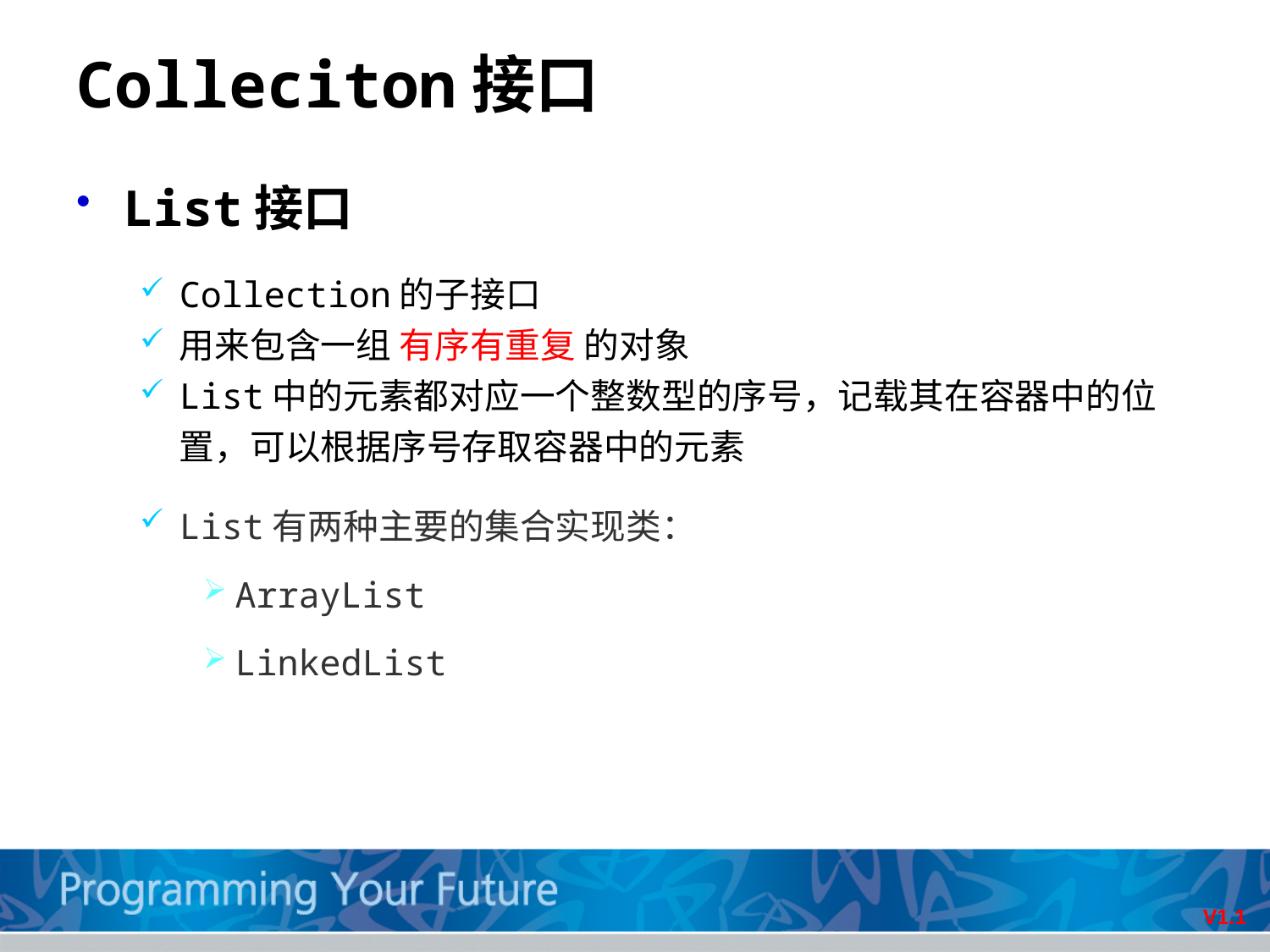

# Colleciton接口
List接口
Collection的子接口
用来包含一组 有序有重复 的对象
List中的元素都对应一个整数型的序号，记载其在容器中的位置，可以根据序号存取容器中的元素
List有两种主要的集合实现类：
ArrayList
LinkedList